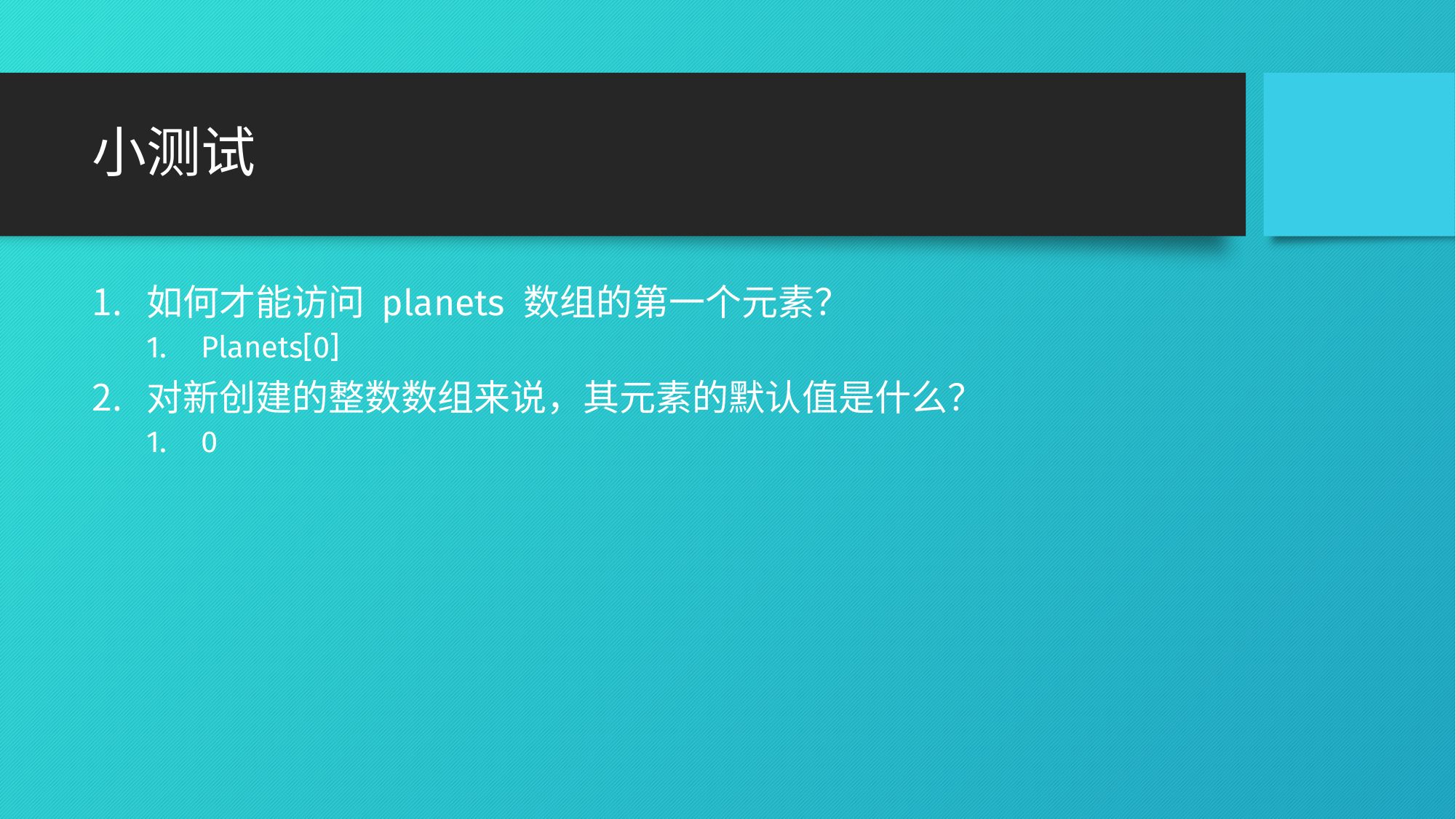

# 小测试
如何才能访问 planets 数组的第一个元素？
Planets[0]
对新创建的整数数组来说，其元素的默认值是什么？
0